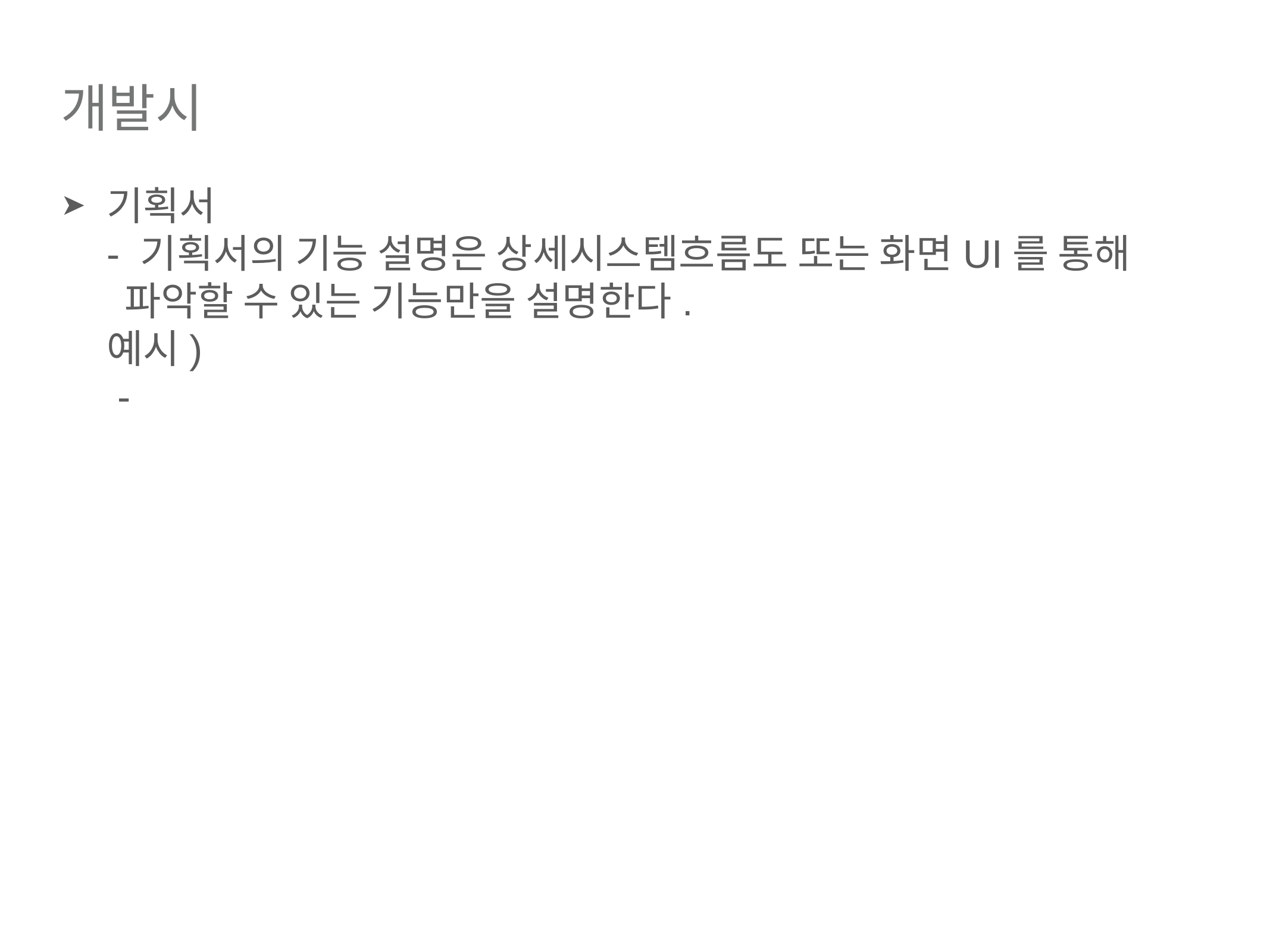

# 개발시

기획서
- 기획서의 기능 설명은 상세시스템흐름도 또는 화면UI를 통해
  파악할 수 있는 기능만을 설명한다.
예시)
 -